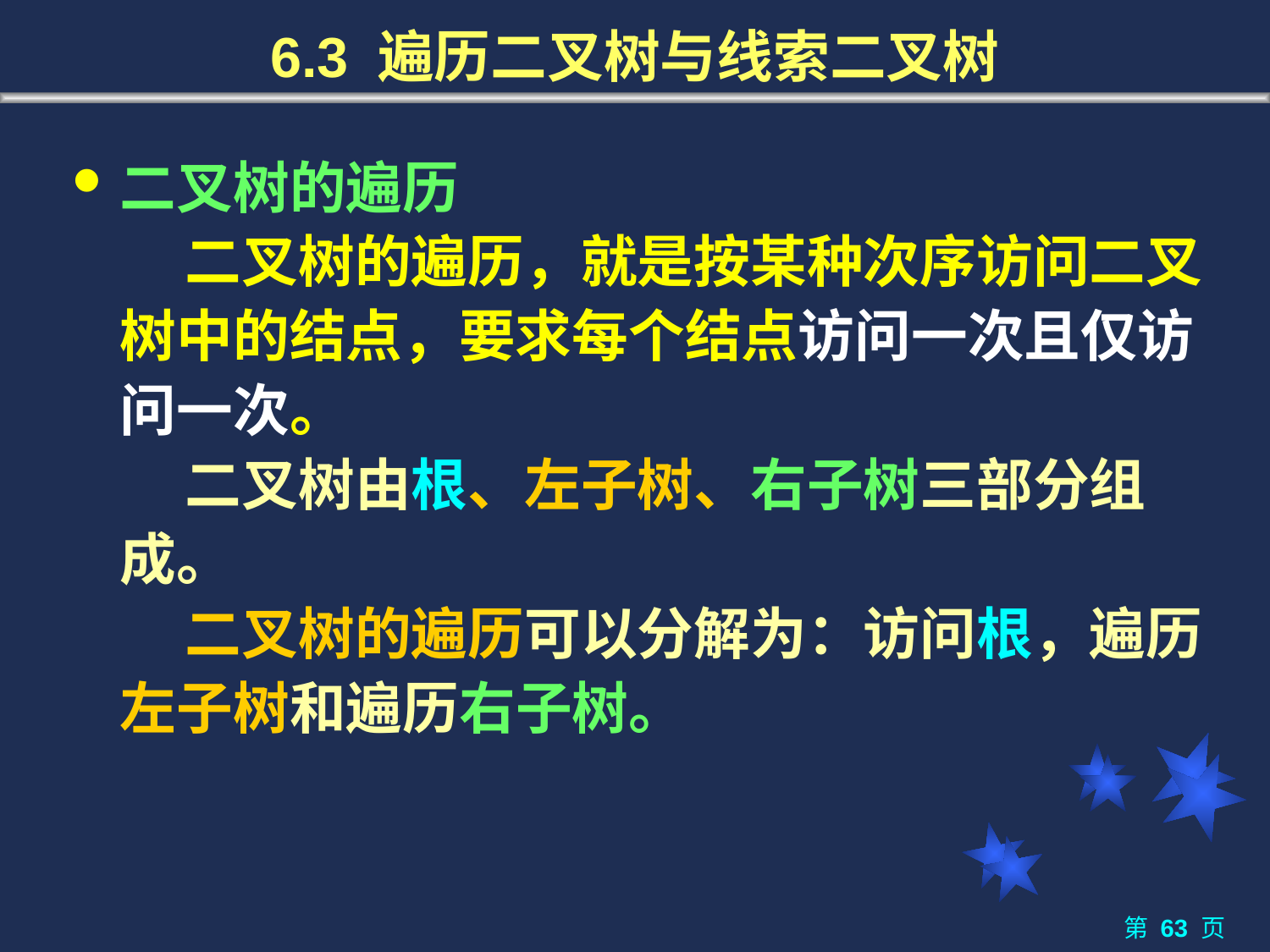

# 6.3 遍历二叉树与线索二叉树
二叉树的遍历
	    二叉树的遍历，就是按某种次序访问二叉树中的结点，要求每个结点访问一次且仅访问一次。
 	    二叉树由根、左子树、右子树三部分组成。
	    二叉树的遍历可以分解为：访问根，遍历左子树和遍历右子树。
第 63 页